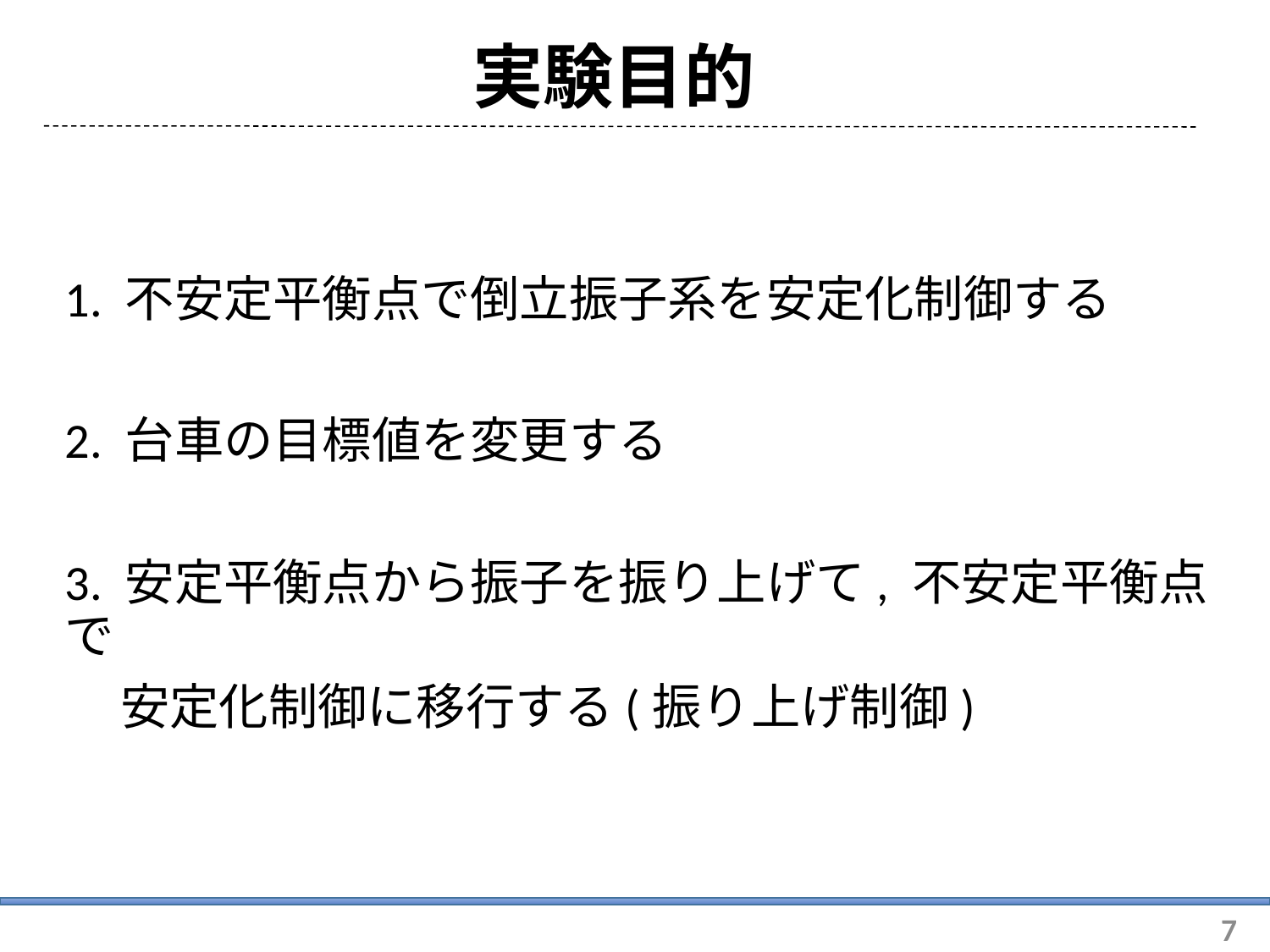

# 実験目的

1. 不安定平衡点で倒立振子系を安定化制御する

2. 台車の目標値を変更する

3. 安定平衡点から振子を振り上げて, 不安定平衡点で
    安定化制御に移行する(振り上げ制御)
7